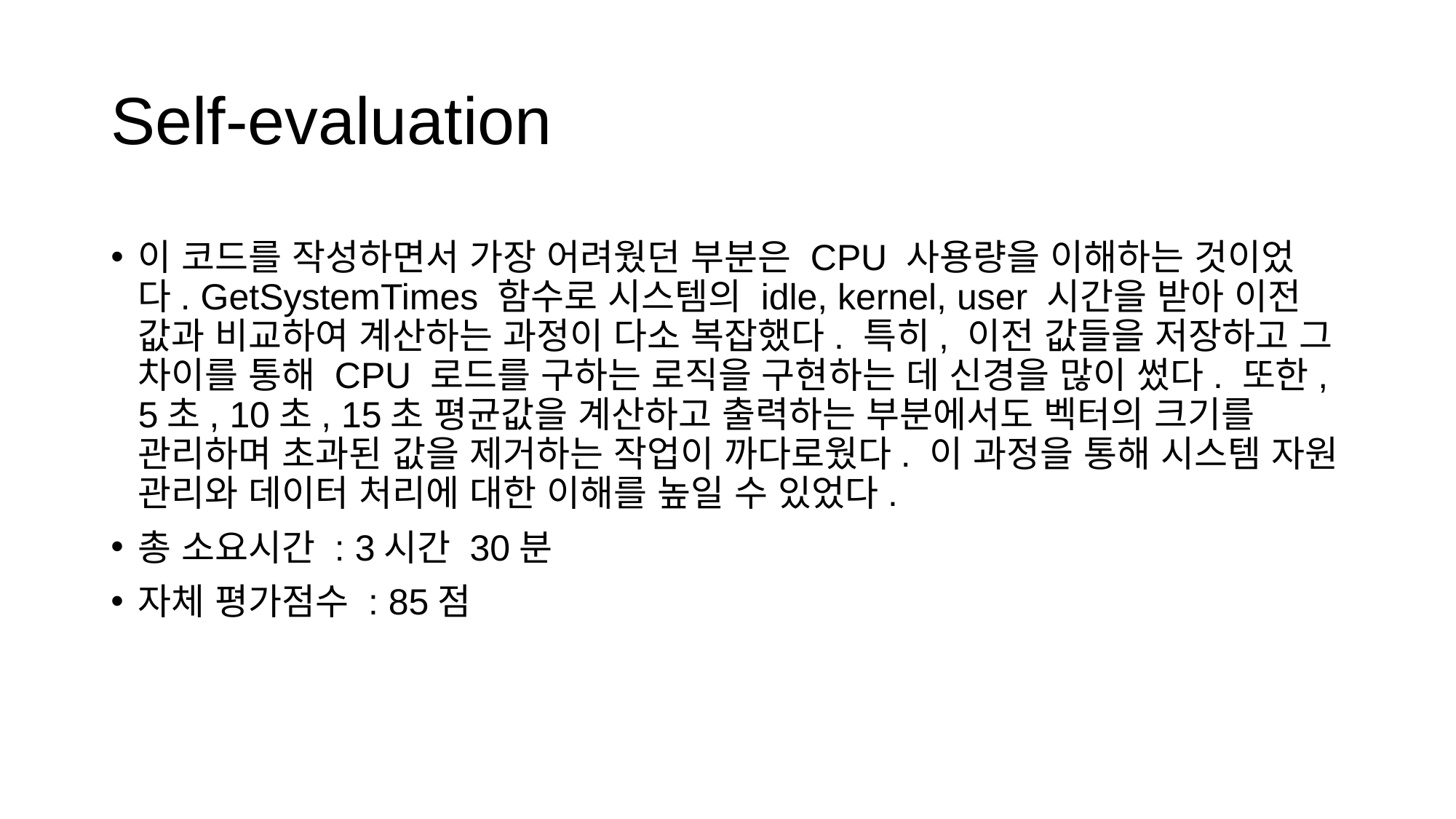

# Self-evaluation

이 코드를 작성하면서 가장 어려웠던 부분은 CPU 사용량을 이해하는 것이었다. GetSystemTimes 함수로 시스템의 idle, kernel, user 시간을 받아 이전 값과 비교하여 계산하는 과정이 다소 복잡했다. 특히, 이전 값들을 저장하고 그 차이를 통해 CPU 로드를 구하는 로직을 구현하는 데 신경을 많이 썼다. 또한, 5초, 10초, 15초 평균값을 계산하고 출력하는 부분에서도 벡터의 크기를 관리하며 초과된 값을 제거하는 작업이 까다로웠다. 이 과정을 통해 시스템 자원 관리와 데이터 처리에 대한 이해를 높일 수 있었다.
총 소요시간 : 3시간 30분
자체 평가점수 : 85점